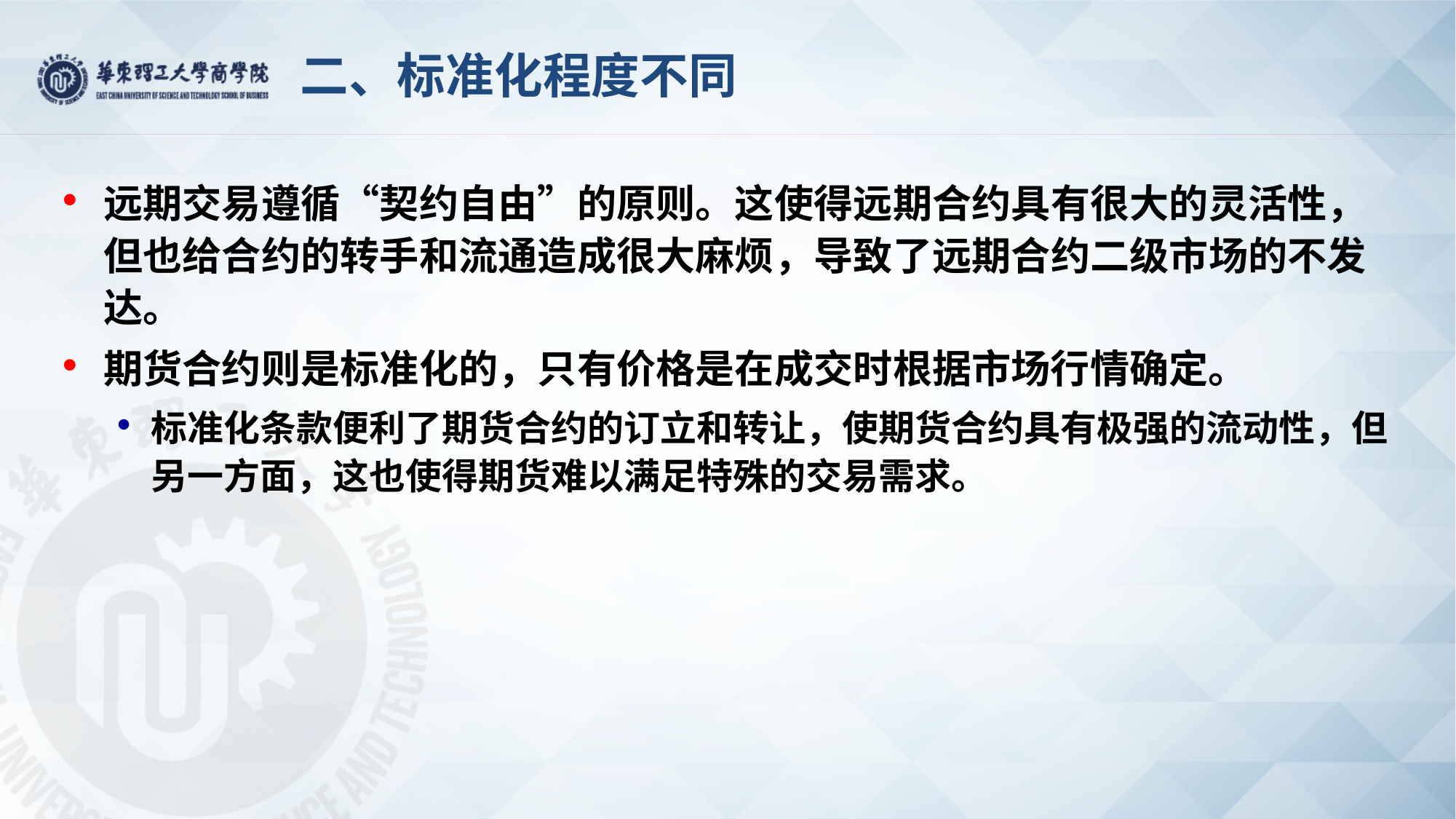

# 二、标准化程度不同
远期交易遵循“契约自由”的原则。这使得远期合约具有很大的灵活性，但也给合约的转手和流通造成很大麻烦，导致了远期合约二级市场的不发达。
期货合约则是标准化的，只有价格是在成交时根据市场行情确定。
标准化条款便利了期货合约的订立和转让，使期货合约具有极强的流动性，但另一方面，这也使得期货难以满足特殊的交易需求。